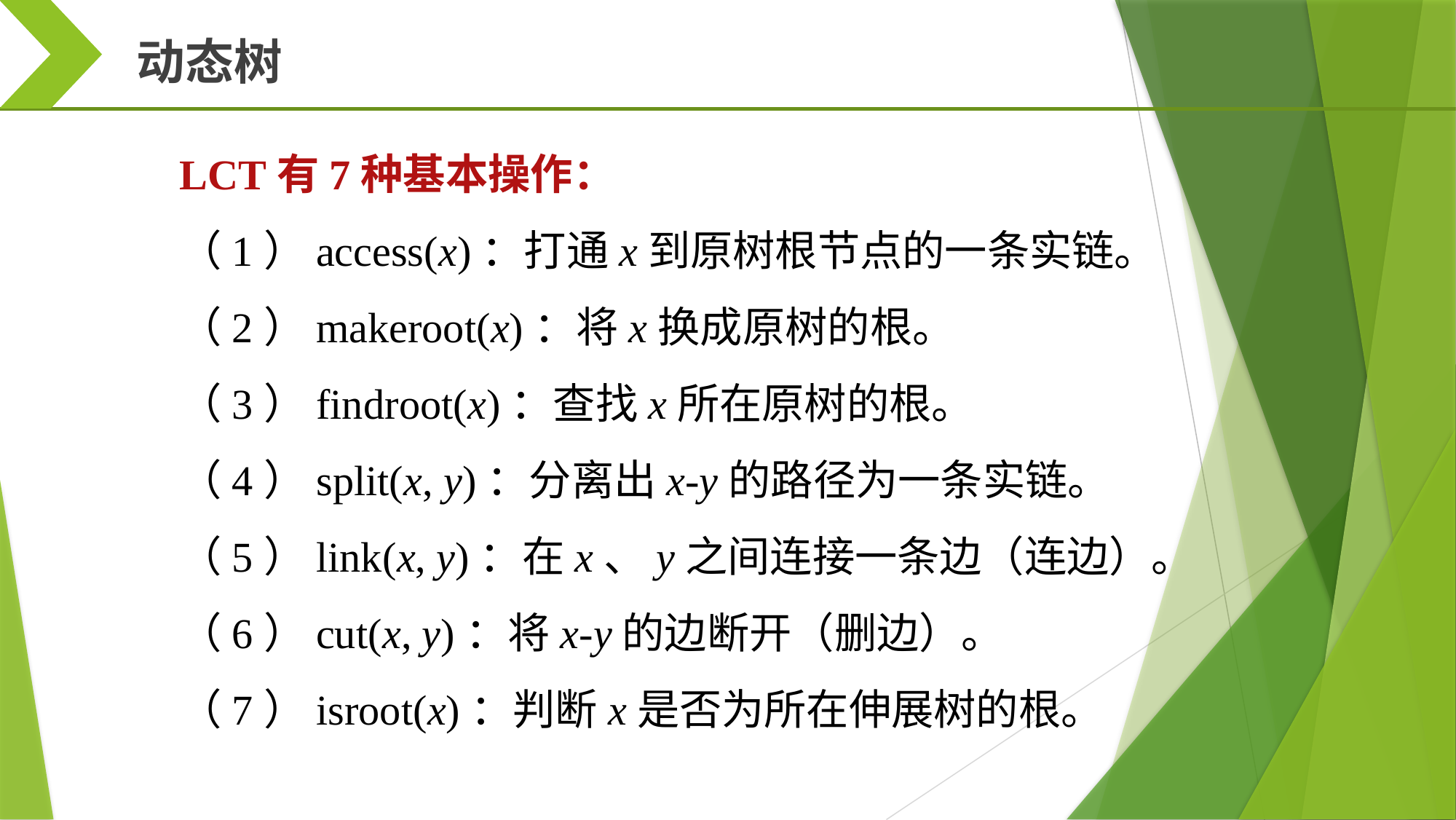

动态树
LCT有7种基本操作：
（1）access(x)：打通x到原树根节点的一条实链。
（2）makeroot(x)：将x换成原树的根。
（3）findroot(x)：查找x所在原树的根。
（4）split(x, y)：分离出x-y的路径为一条实链。
（5）link(x, y)：在x、y之间连接一条边（连边）。
（6）cut(x, y)：将x-y的边断开（删边）。
（7）isroot(x)：判断x是否为所在伸展树的根。